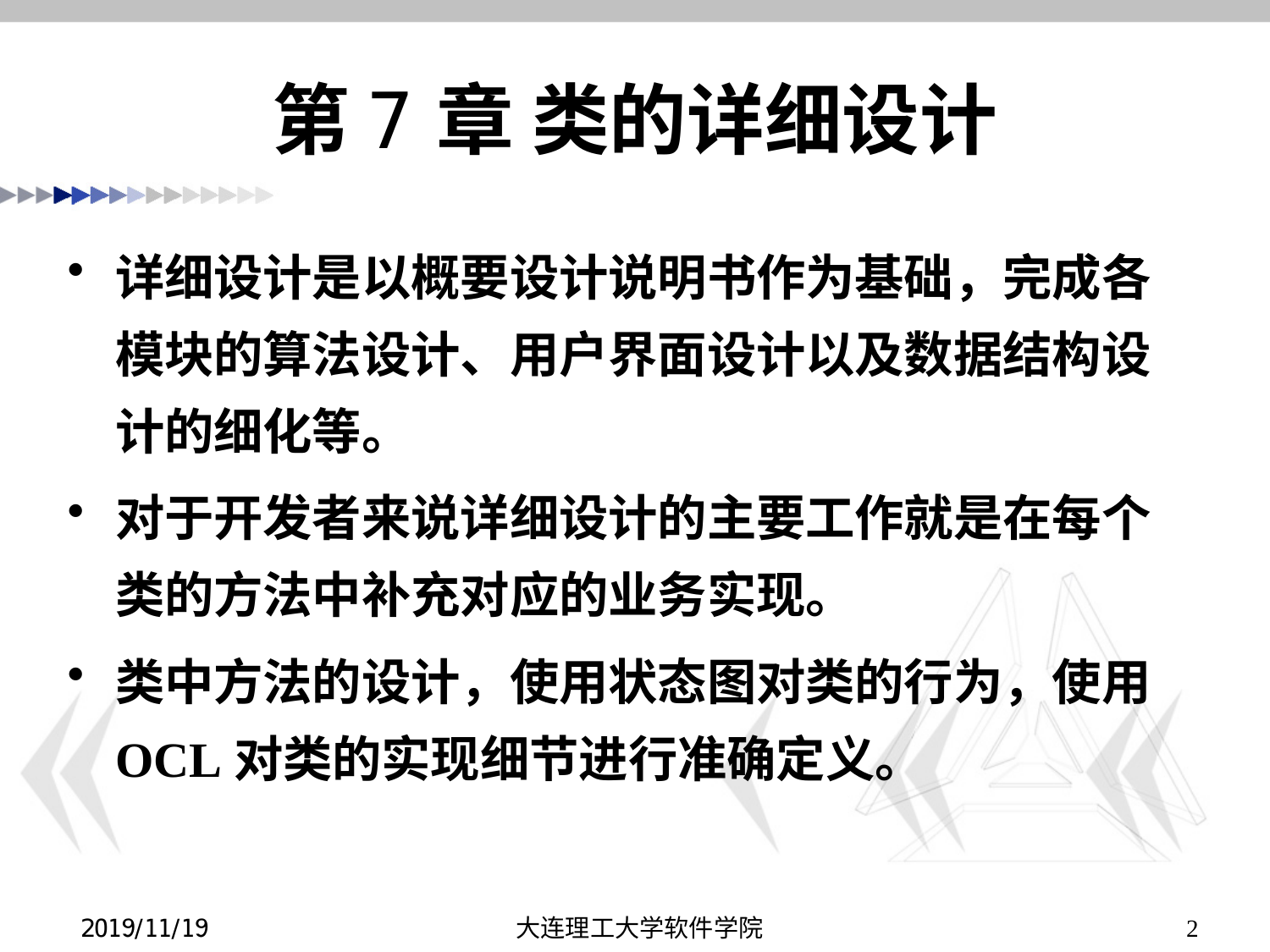

# 第7章 类的详细设计
详细设计是以概要设计说明书作为基础，完成各模块的算法设计、用户界面设计以及数据结构设计的细化等。
对于开发者来说详细设计的主要工作就是在每个类的方法中补充对应的业务实现。
类中方法的设计，使用状态图对类的行为，使用OCL对类的实现细节进行准确定义。
2019/11/19
大连理工大学软件学院
2